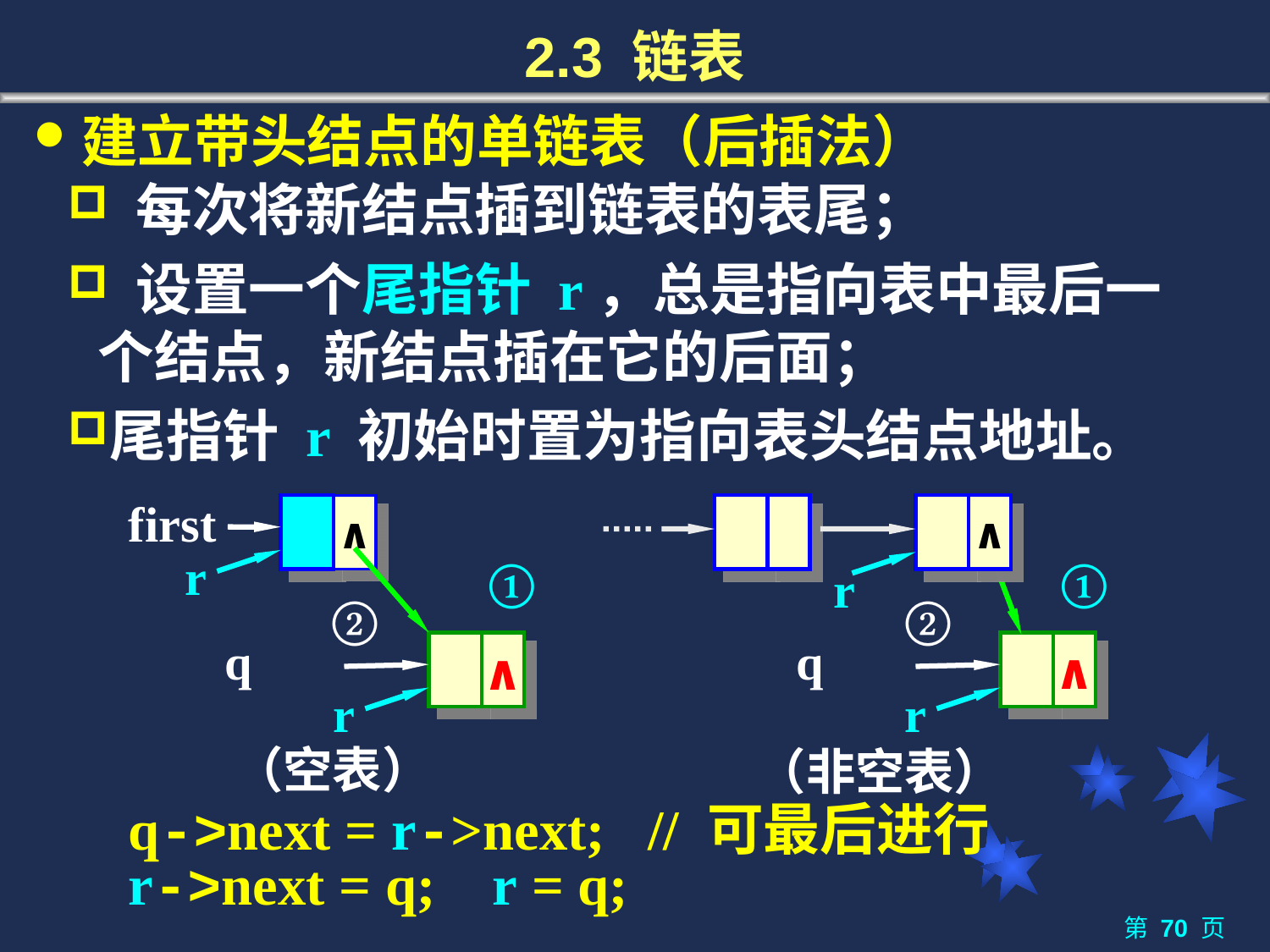

# 2.3 链表
建立带头结点的单链表（后插法）
 每次将新结点插到链表的表尾；
 设置一个尾指针 r，总是指向表中最后一个结点，新结点插在它的后面；
尾指针 r 初始时置为指向表头结点地址。
first

∧

∧

r
①
①

r

②
②
q

q

∧
∧
r
r

（空表）
（非空表）
q->next = r->next;   // 可最后进行
r->next = q;    r = q;
第 70 页